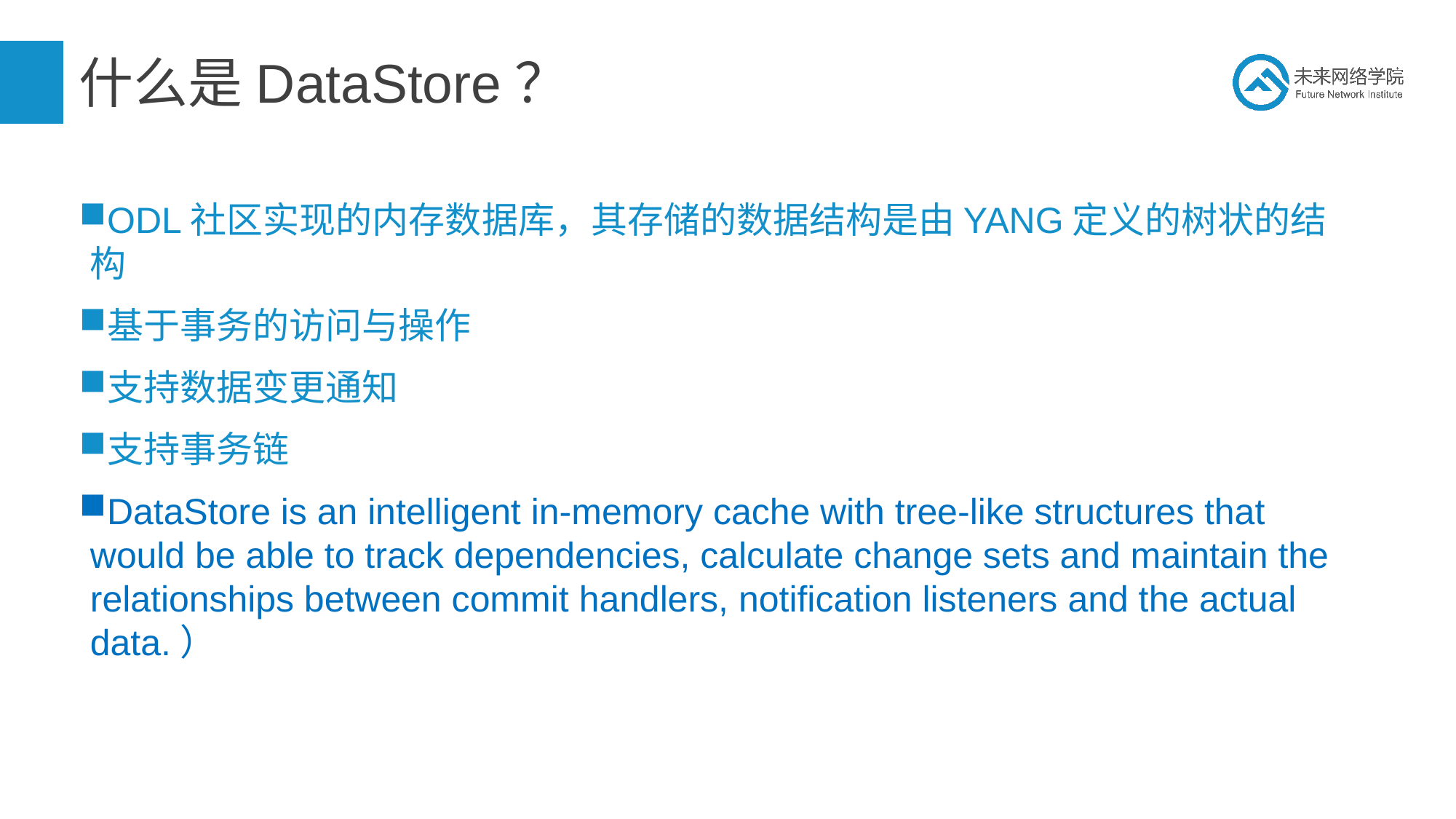

# 什么是DataStore？
ODL社区实现的内存数据库，其存储的数据结构是由YANG定义的树状的结构
基于事务的访问与操作
支持数据变更通知
支持事务链
DataStore is an intelligent in-memory cache with tree-like structures that would be able to track dependencies, calculate change sets and maintain the relationships between commit handlers, notification listeners and the actual data.）